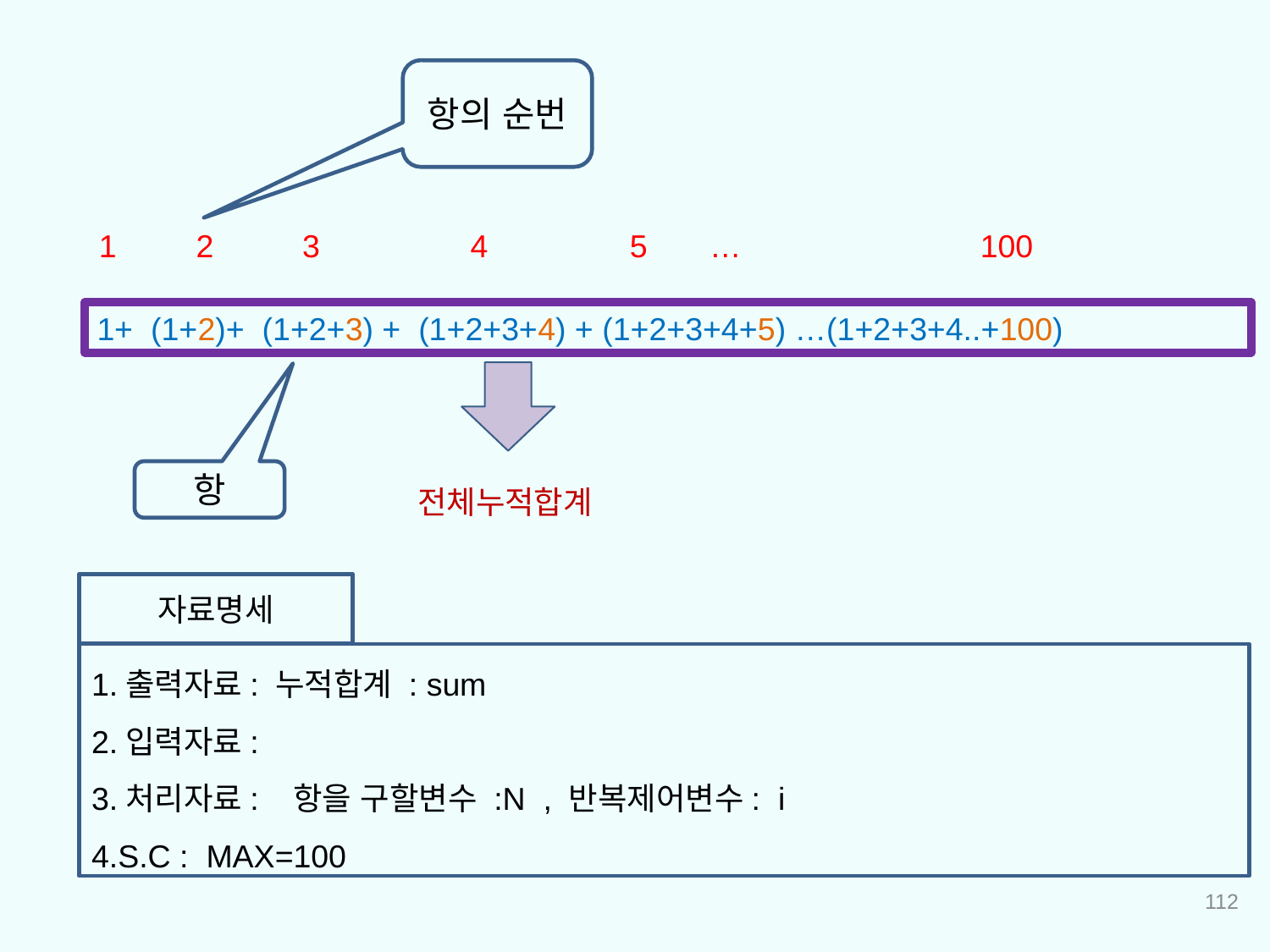

항의 순번
1         2          3                 4                5       …                           100
1+  (1+2)+  (1+2+3) +  (1+2+3+4) + (1+2+3+4+5) …(1+2+3+4..+100)

항
전체누적합계
자료명세
1.출력자료: 누적합계 : sum
2.입력자료:
3.처리자료:   항을 구할변수 :N  , 반복제어변수:  i
4.S.C :  MAX=100
112